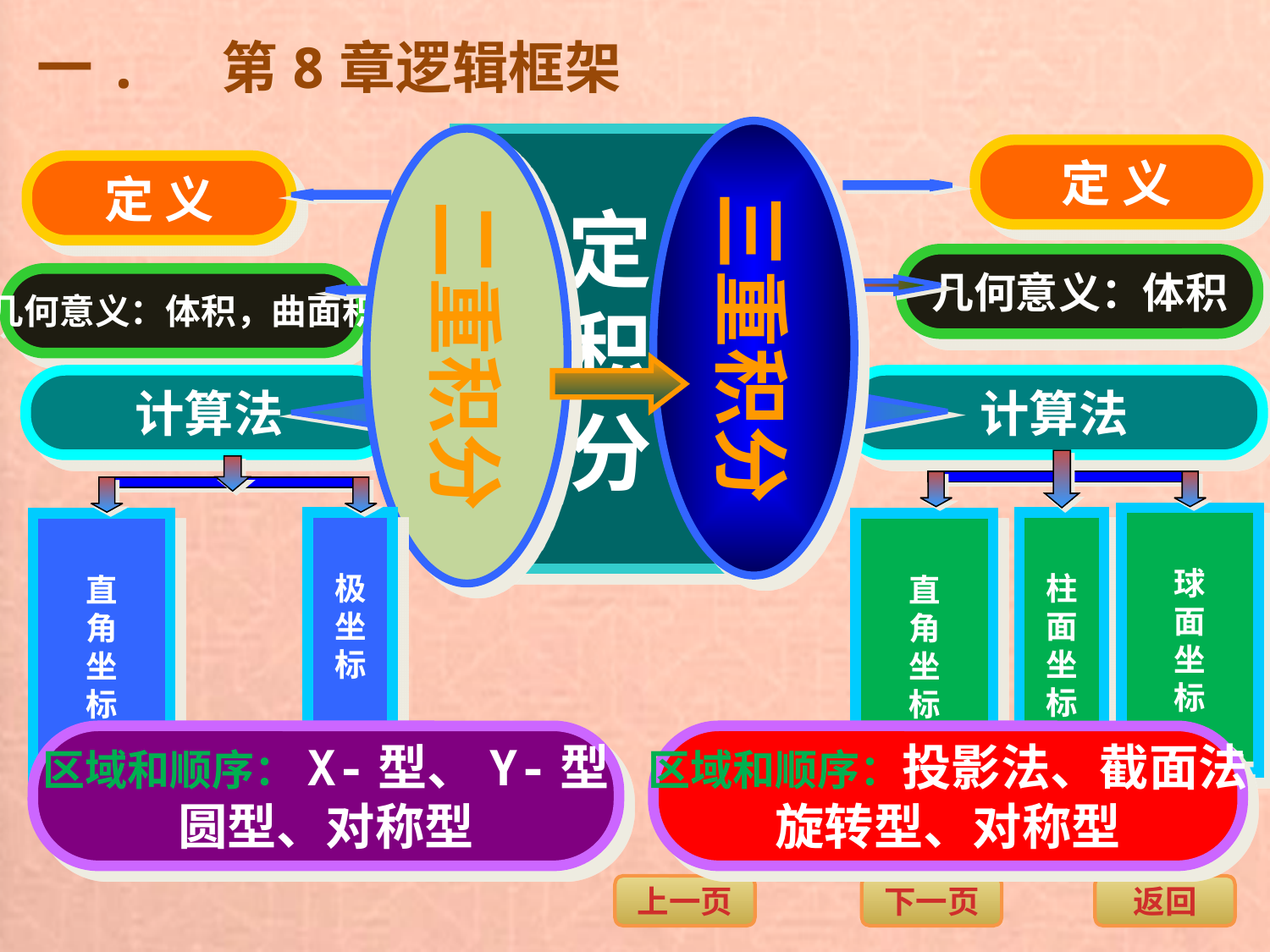

一.  第8章逻辑框架
三重积分
二重积分

定
积
分

定 义
定 义

几何意义：体积
几何意义：体积，曲面积

计算法
计算法

球
面
坐
标

极
坐
标

柱
面
坐
标
直
角
坐
标
直
角
坐
标
区域和顺序：X-型、Y-型
圆型、对称型
区域和顺序：投影法、截面法
旋转型、对称型